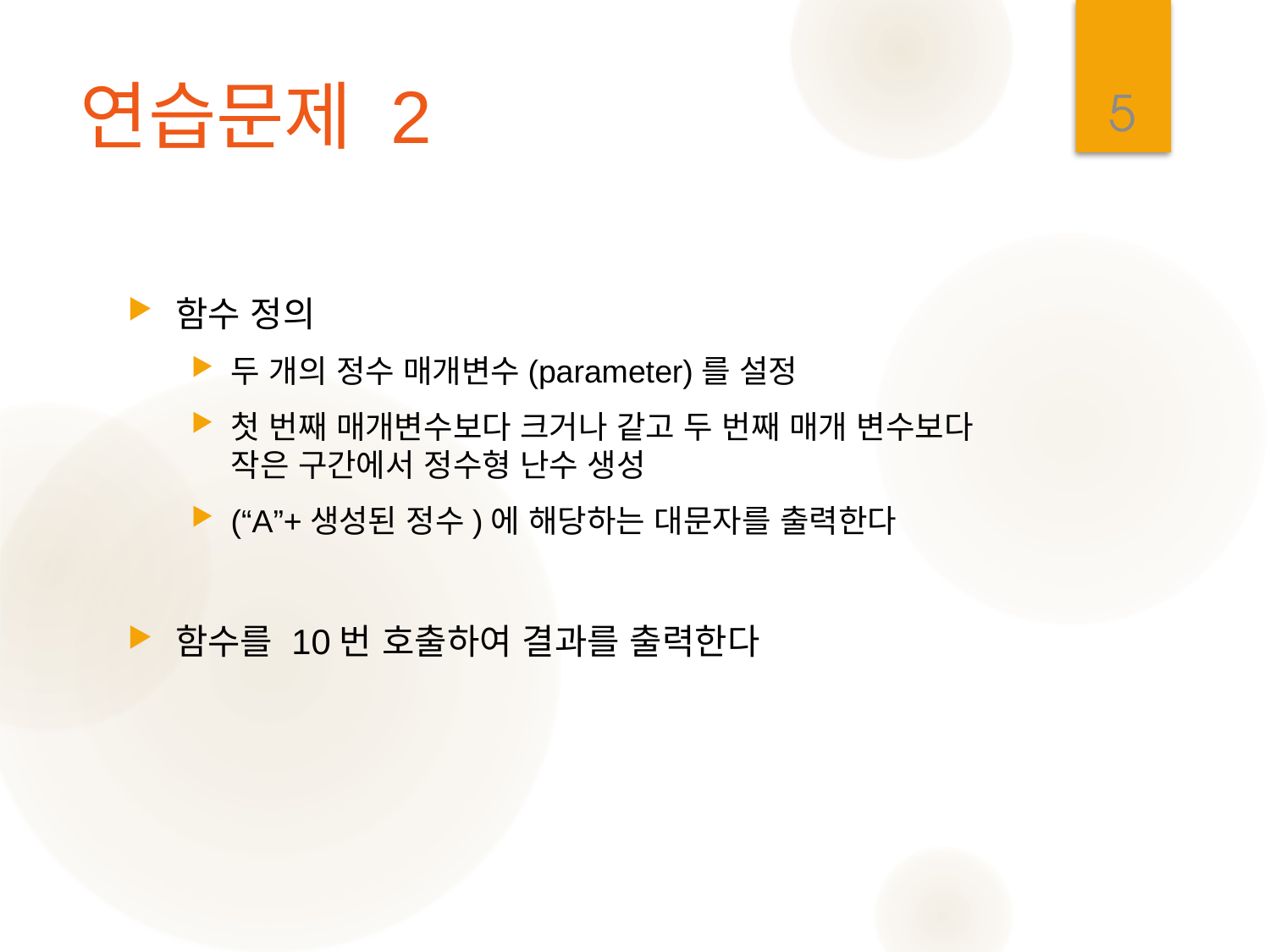

5
# 연습문제 2

함수 정의
두 개의 정수 매개변수(parameter)를 설정
첫 번째 매개변수보다 크거나 같고 두 번째 매개 변수보다 작은 구간에서 정수형 난수 생성
(“A”+생성된 정수)에 해당하는 대문자를 출력한다

함수를 10번 호출하여 결과를 출력한다